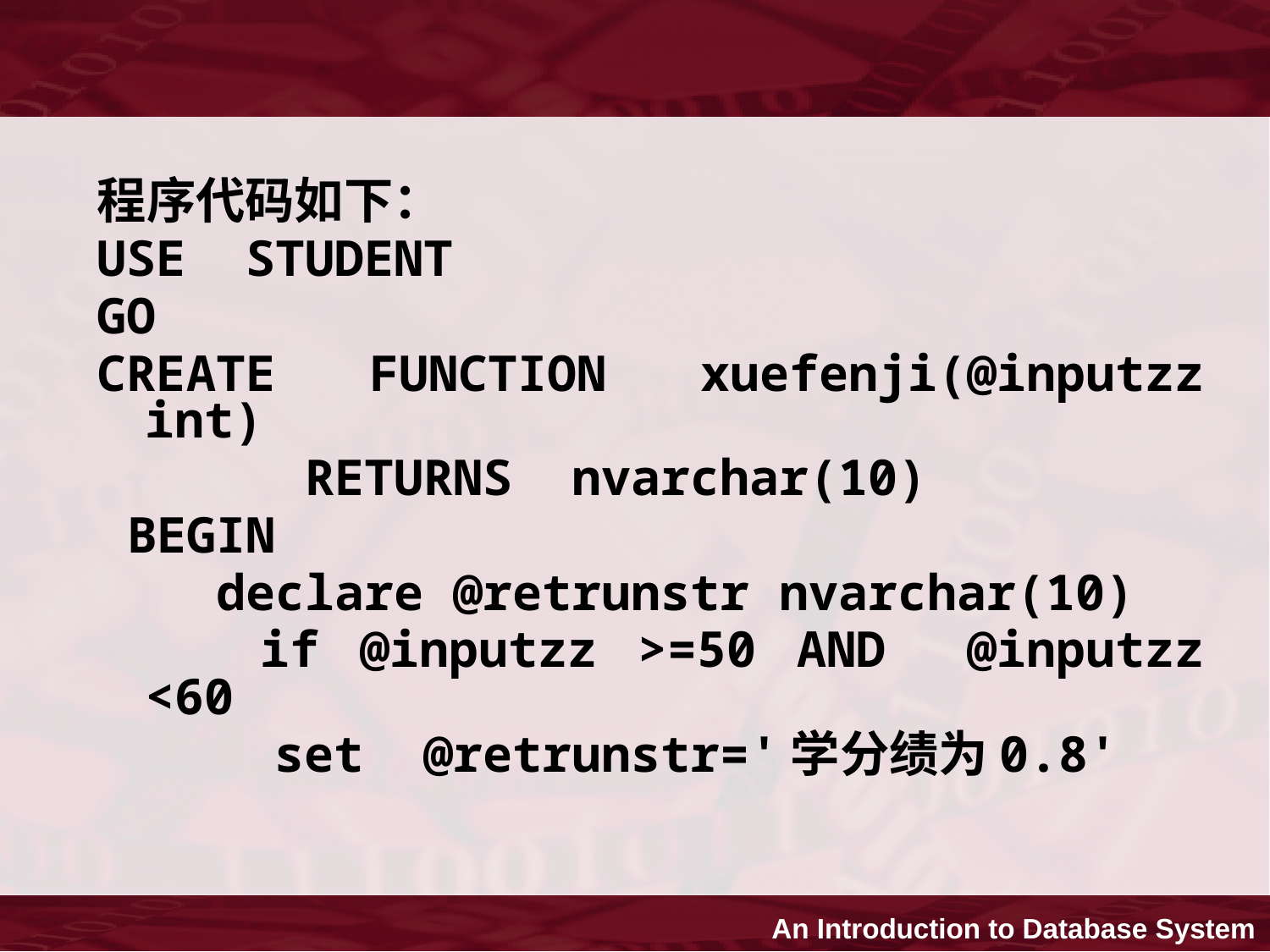

程序代码如下：
USE  STUDENT
GO
CREATE FUNCTION xuefenji(@inputzz int)
       RETURNS  nvarchar(10)
 BEGIN
    declare @retrunstr nvarchar(10)
    if @inputzz >=50 AND  @inputzz <60
      set  @retrunstr='学分绩为0.8'